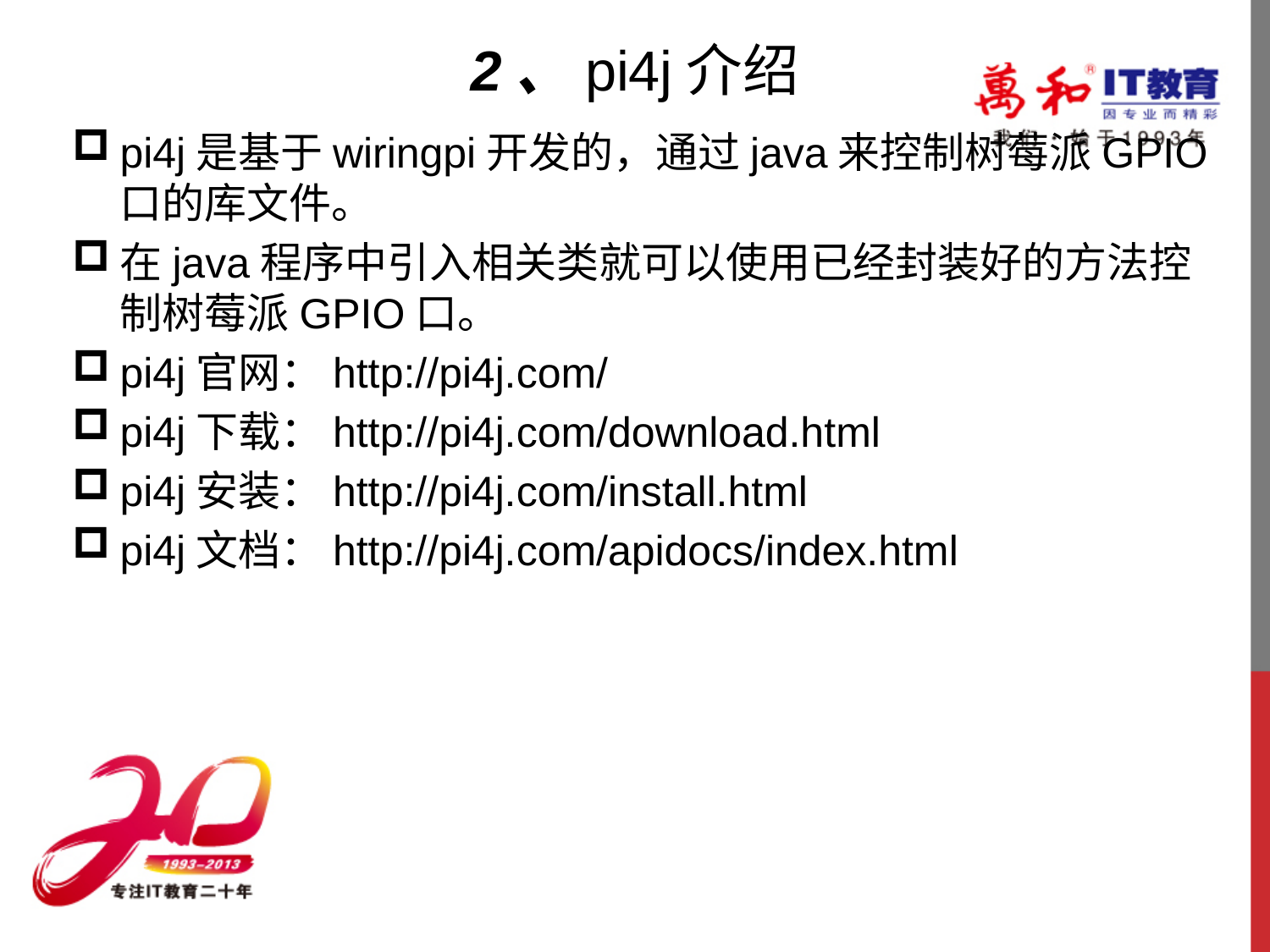

# 2、pi4j介绍
pi4j是基于wiringpi开发的，通过java来控制树莓派GPIO口的库文件。
在java程序中引入相关类就可以使用已经封装好的方法控制树莓派GPIO口。
pi4j官网：http://pi4j.com/
pi4j下载：http://pi4j.com/download.html
pi4j安装：http://pi4j.com/install.html
pi4j文档：http://pi4j.com/apidocs/index.html